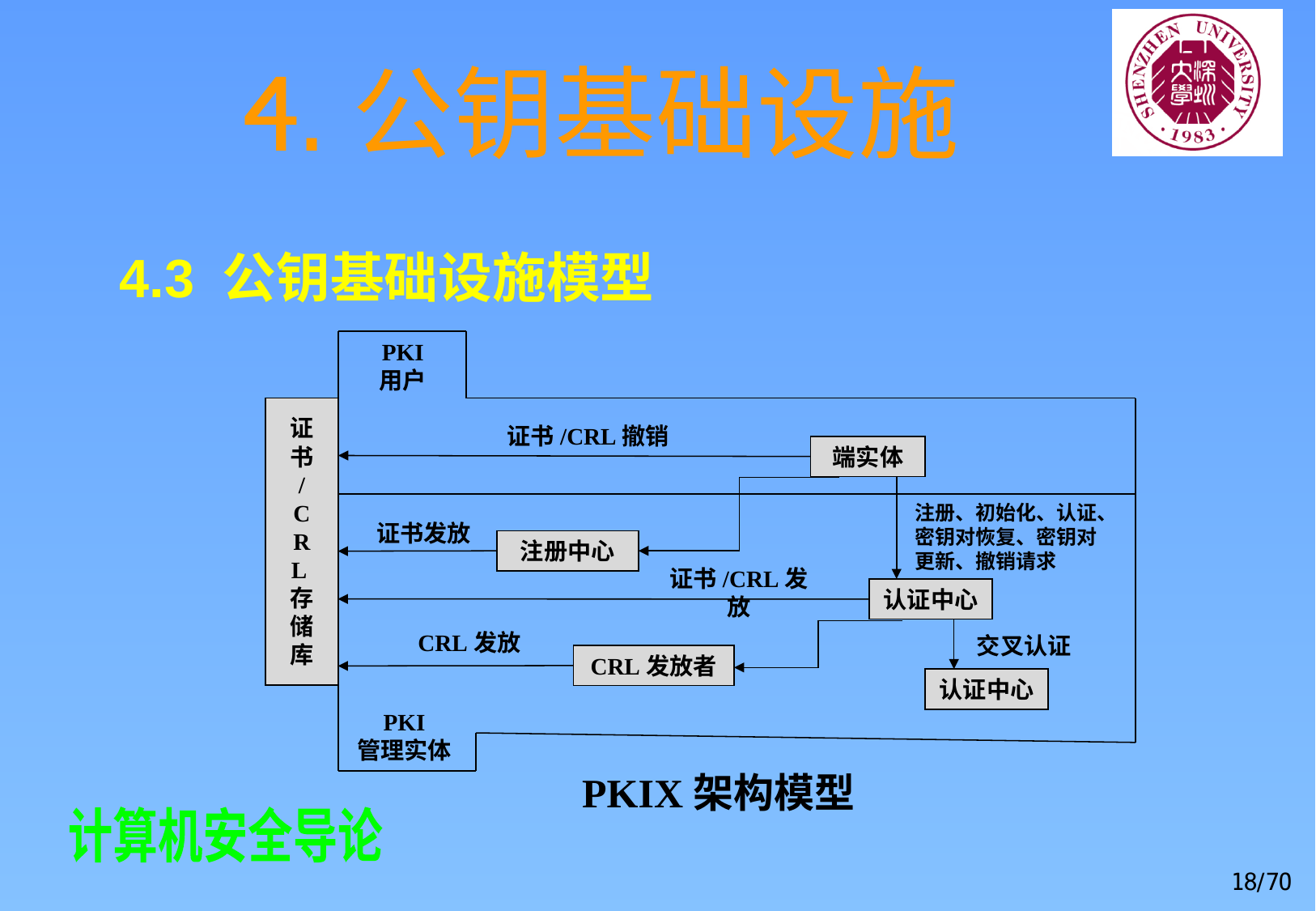

# 4.公钥基础设施
4.3 公钥基础设施模型

PKI
用户

证书/CRL存储库
证书/CRL撤销
端实体
注册、初始化、认证、密钥对恢复、密钥对更新、撤销请求
证书发放
注册中心
证书/CRL发放
认证中心
CRL发放
交叉认证
CRL发放者
认证中心
PKI
管理实体
PKIX架构模型
18/70